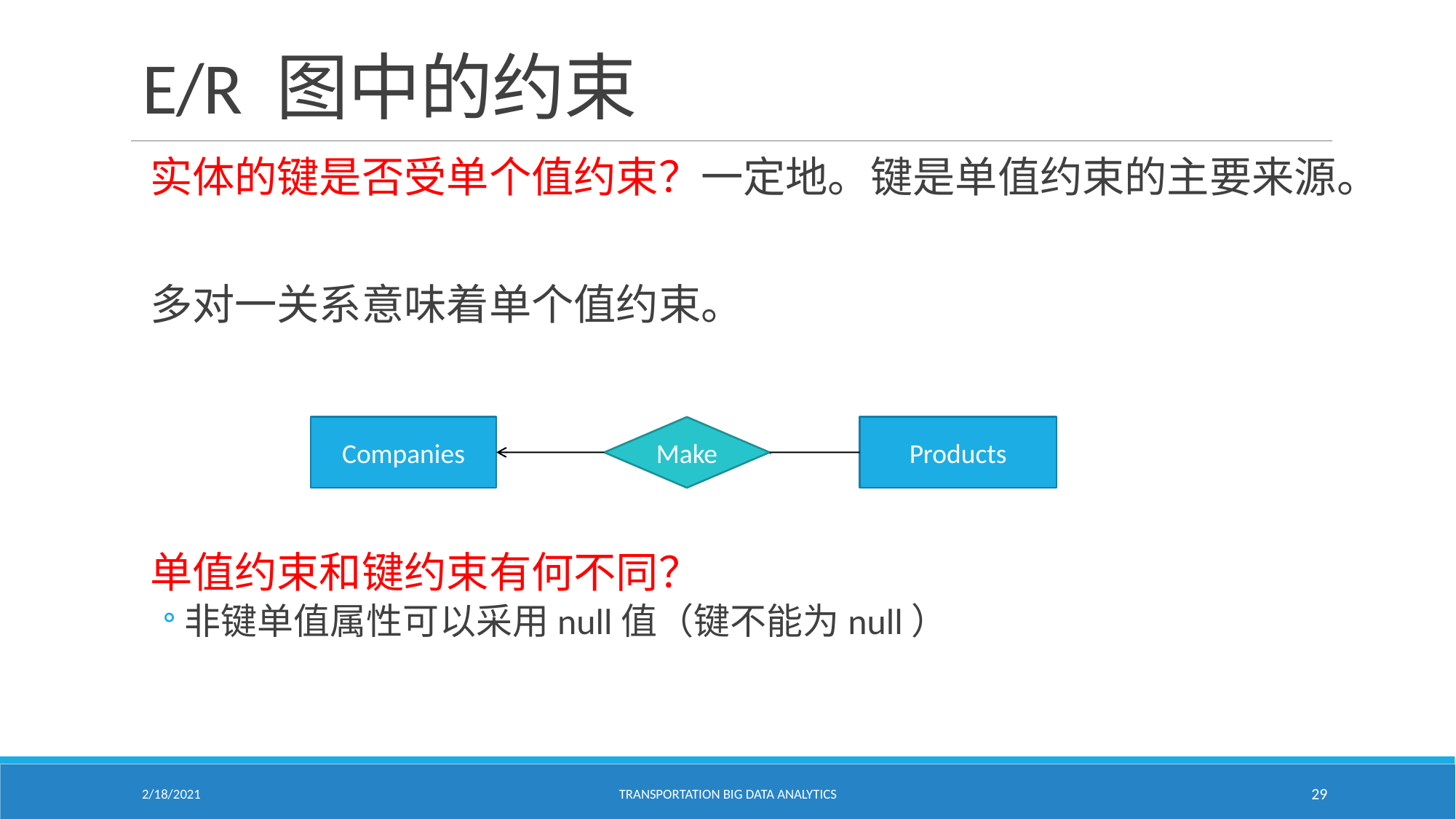

# E/R 图中的约束
实体的键是否受单个值约束？一定地。键是单值约束的主要来源。

多对一关系意味着单个值约束。

单值约束和键约束有何不同？
非键单值属性可以采用null值（键不能为null）
Companies
Make
Products
2/18/2021
Transportation Big Data Analytics
29